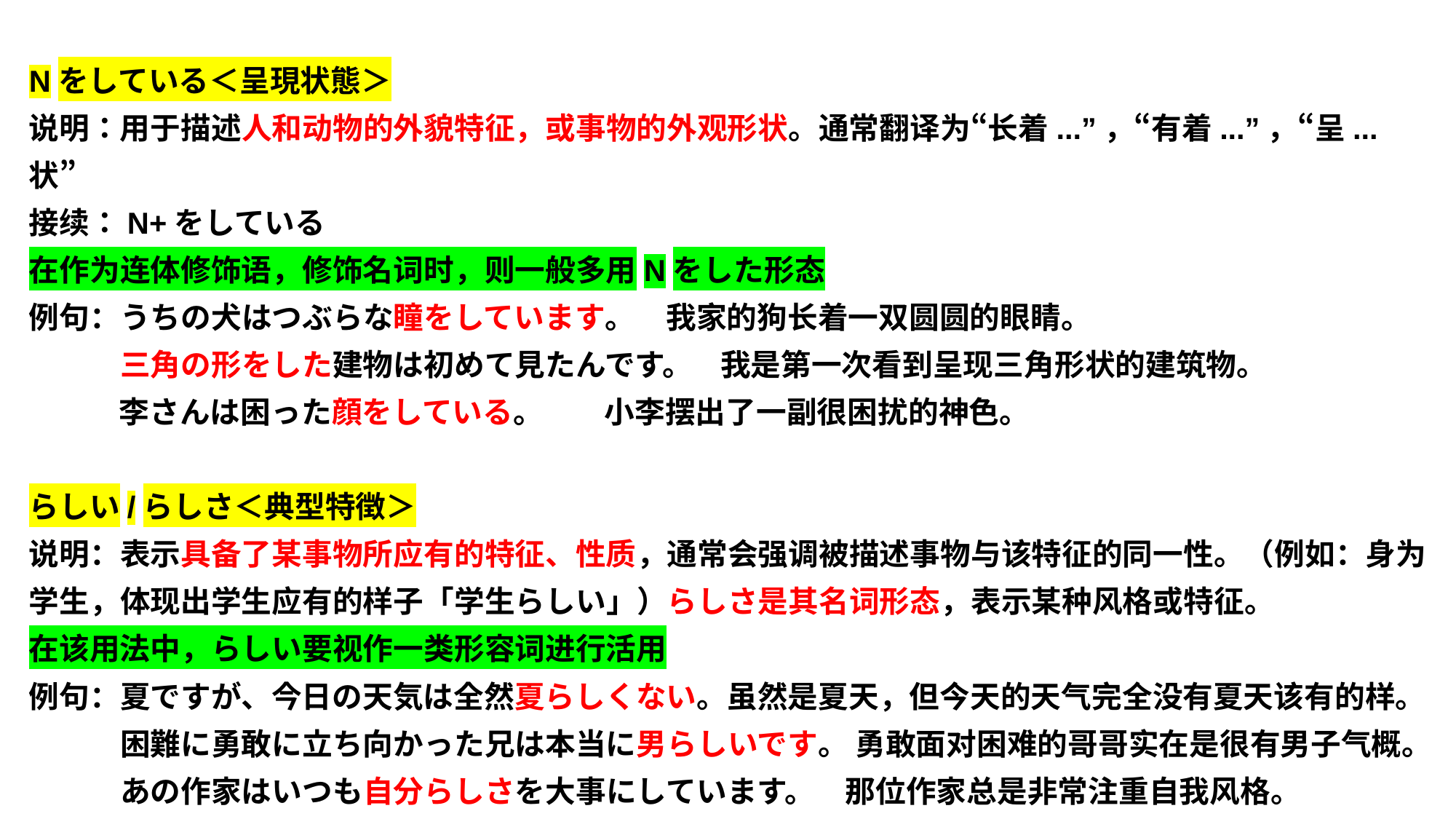

Nをしている＜呈現状態＞
说明：用于描述人和动物的外貌特征，或事物的外观形状。通常翻译为“长着...”，“有着...”，“呈...状”
接续：N+をしている
在作为连体修饰语，修饰名词时，则一般多用Nをした形态
例句：うちの犬はつぶらな瞳をしています。　我家的狗长着一双圆圆的眼睛。
　　　三角の形をした建物は初めて見たんです。    我是第一次看到呈现三角形状的建筑物。
            李さんは困った顔をしている。　　小李摆出了一副很困扰的神色。

らしい/らしさ＜典型特徴＞
说明：表示具备了某事物所应有的特征、性质，通常会强调被描述事物与该特征的同一性。（例如：身为学生，体现出学生应有的样子「学生らしい」）らしさ是其名词形态，表示某种风格或特征。
在该用法中，らしい要视作一类形容词进行活用
例句：夏ですが、今日の天気は全然夏らしくない。虽然是夏天，但今天的天气完全没有夏天该有的样。
　　　困難に勇敢に立ち向かった兄は本当に男らしいです。 勇敢面对困难的哥哥实在是很有男子气概。
　　　あの作家はいつも自分らしさを大事にしています。　那位作家总是非常注重自我风格。